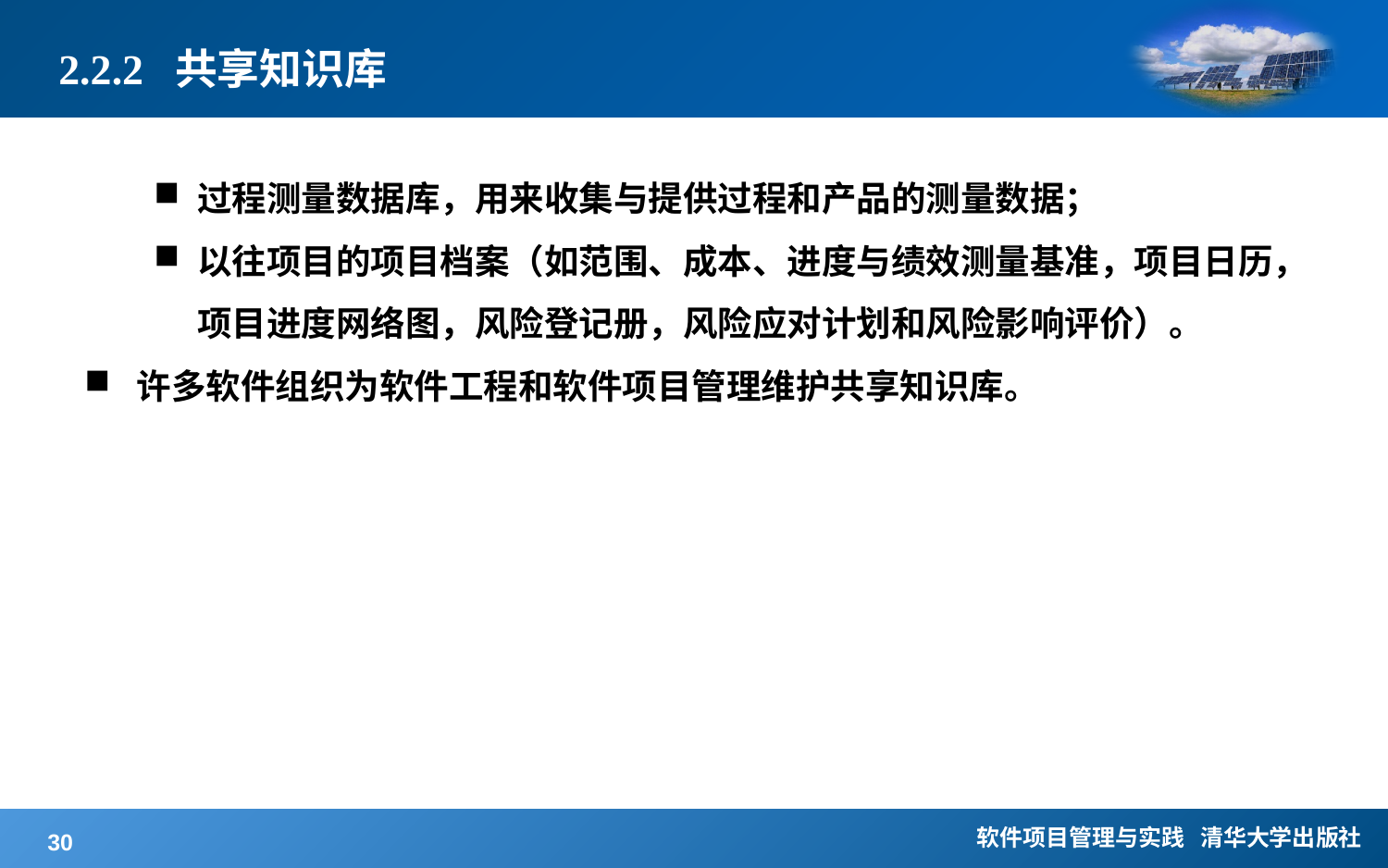

# 2.2.2  共享知识库
过程测量数据库，用来收集与提供过程和产品的测量数据；
以往项目的项目档案（如范围、成本、进度与绩效测量基准，项目日历，项目进度网络图，风险登记册，风险应对计划和风险影响评价）。
许多软件组织为软件工程和软件项目管理维护共享知识库。